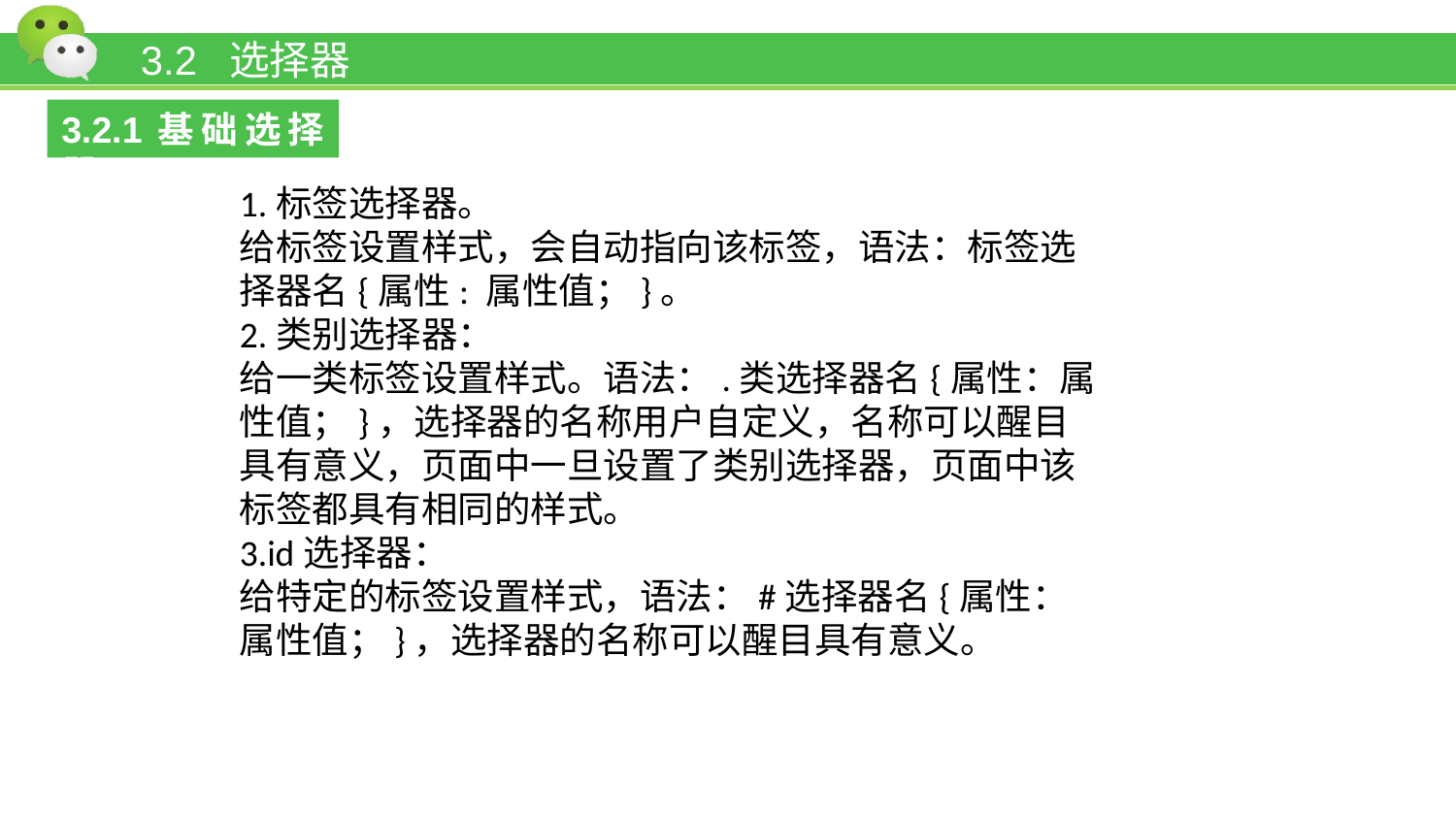

# 3.2  选择器
3.2.1基础选择器
1.标签选择器。
给标签设置样式，会自动指向该标签，语法：标签选择器名{属性: 属性值；}。
2.类别选择器：
给一类标签设置样式。语法：.类选择器名{属性：属性值；}，选择器的名称用户自定义，名称可以醒目具有意义，页面中一旦设置了类别选择器，页面中该标签都具有相同的样式。
3.id选择器：
给特定的标签设置样式，语法：#选择器名{属性：属性值；}，选择器的名称可以醒目具有意义。